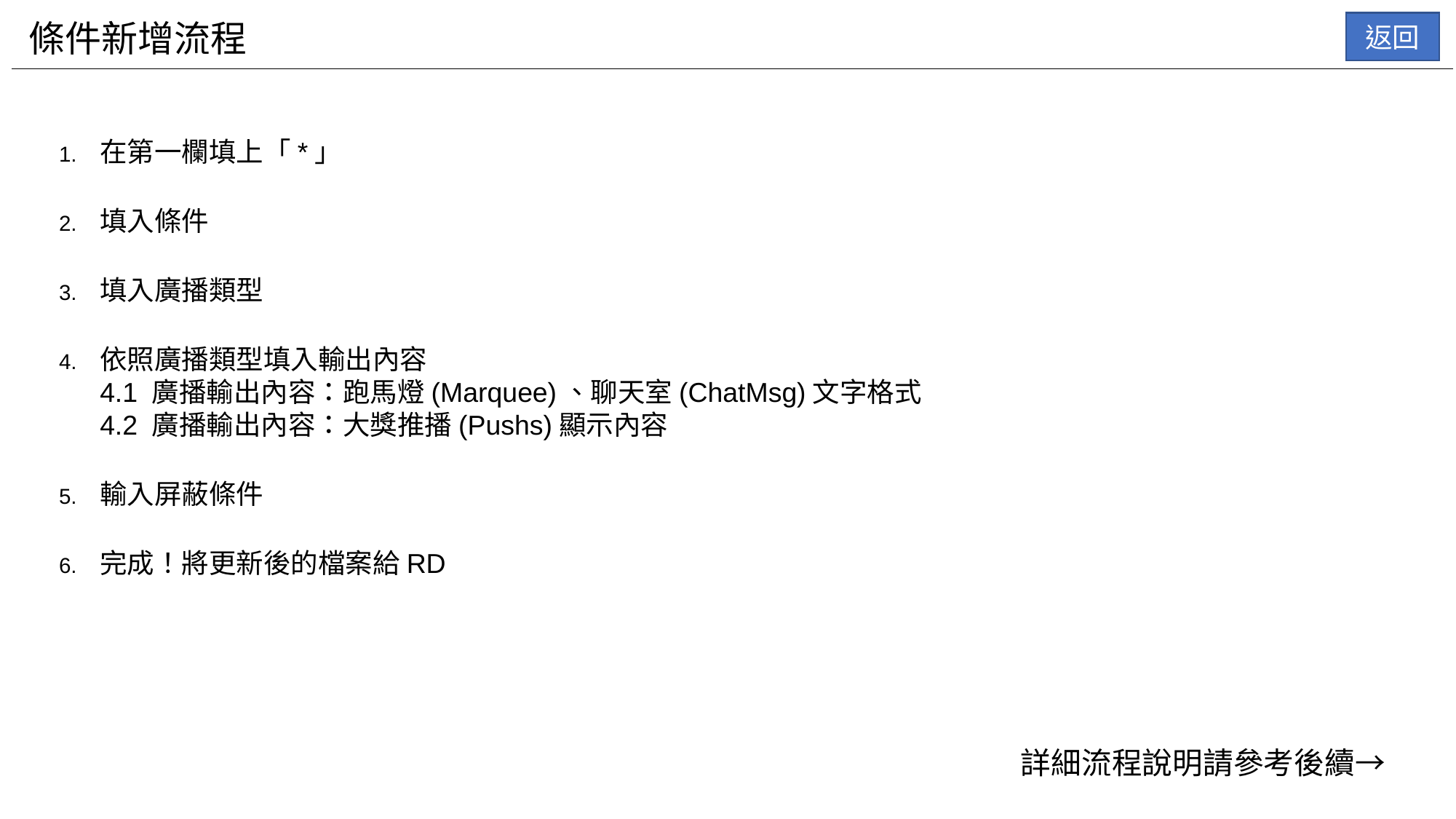

條件新增流程
返回
在第一欄填上「*」
填入條件
填入廣播類型
依照廣播類型填入輸出內容
4.1 廣播輸出內容：跑馬燈(Marquee)、聊天室(ChatMsg)文字格式
4.2 廣播輸出內容：大獎推播(Pushs)顯示內容
輸入屏蔽條件
完成！將更新後的檔案給RD
詳細流程說明請參考後續→